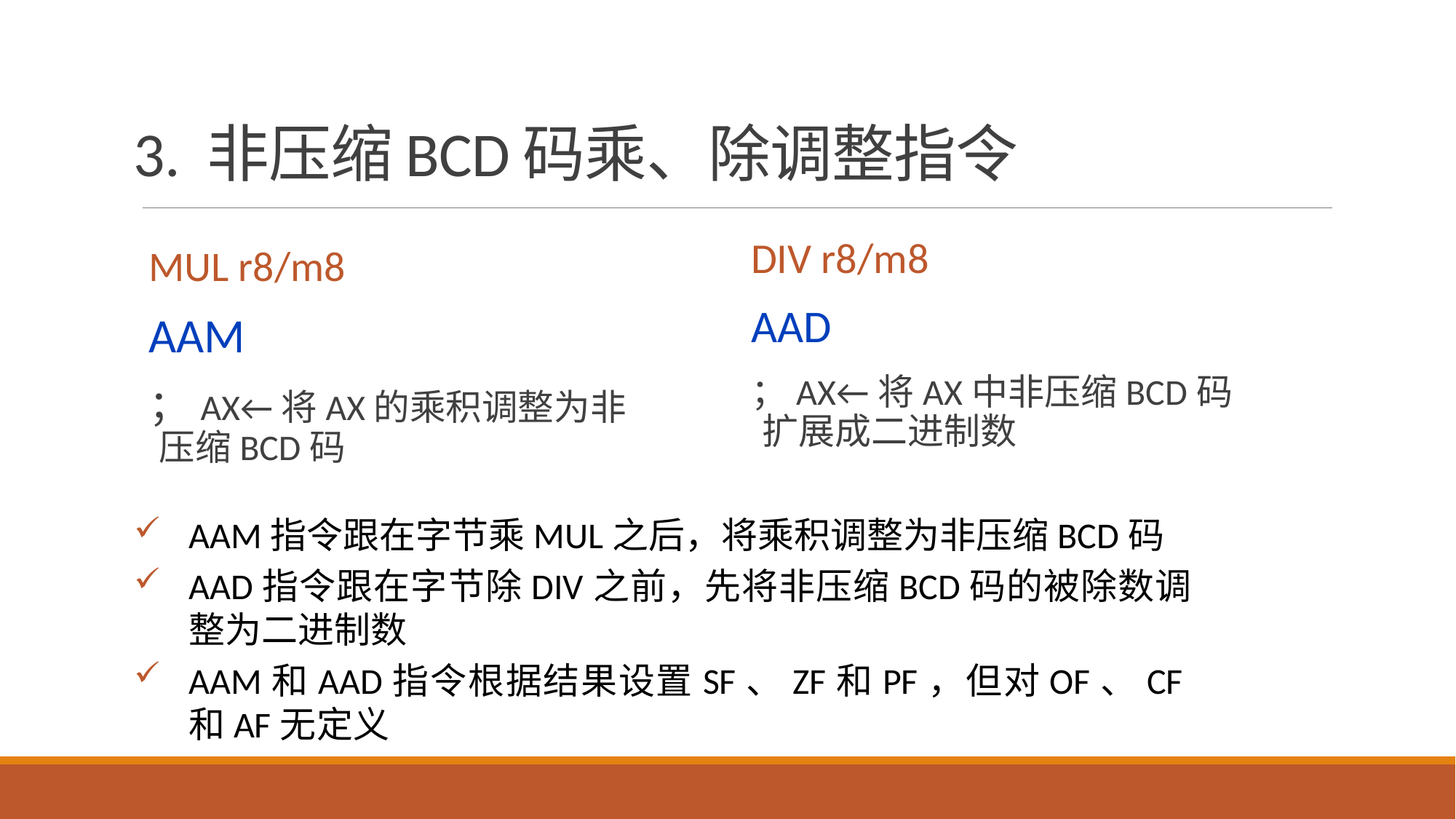

# 3. 非压缩BCD码乘、除调整指令
DIV r8/m8
AAD
；AX←将AX中非压缩BCD码扩展成二进制数

MUL r8/m8
AAM
；AX←将AX的乘积调整为非压缩BCD码
AAM指令跟在字节乘MUL之后，将乘积调整为非压缩BCD码
AAD指令跟在字节除DIV之前，先将非压缩BCD码的被除数调整为二进制数
AAM和AAD指令根据结果设置SF、ZF和PF，但对OF、CF和AF无定义